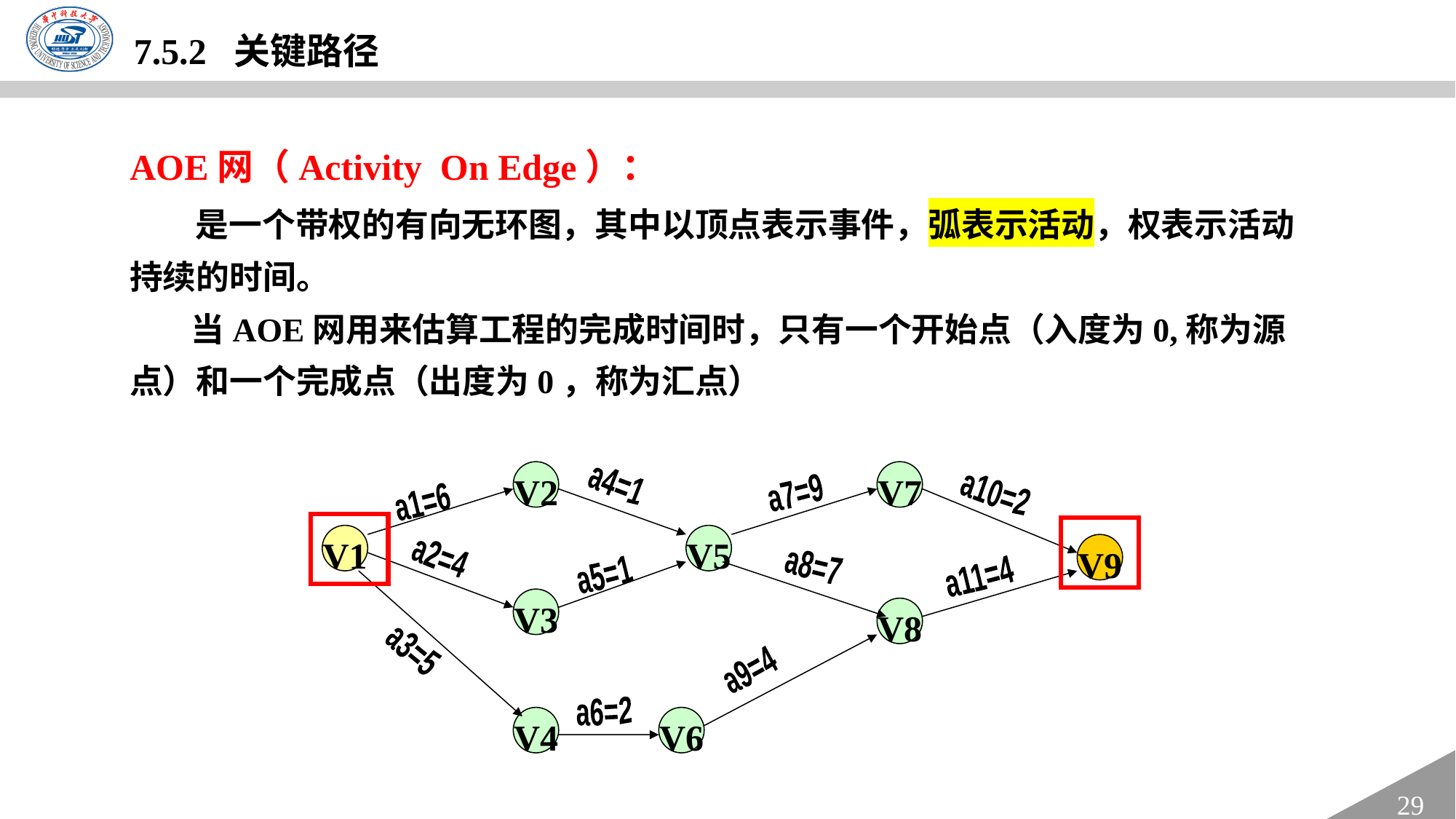

7.5.2  关键路径
AOE网（Activity  On Edge）：
       是一个带权的有向无环图，其中以顶点表示事件，弧表示活动，权表示活动持续的时间。
       当AOE网用来估算工程的完成时间时，只有一个开始点（入度为0,称为源点）和一个完成点（出度为0，称为汇点）
V2
V7
a4=1
a7=9
a10=2
a1=6

V1
V5
V9
a2=4
a8=7

a5=1

a11=4

V3
V8
a3=5

a9=4
a6=2
V4
V6